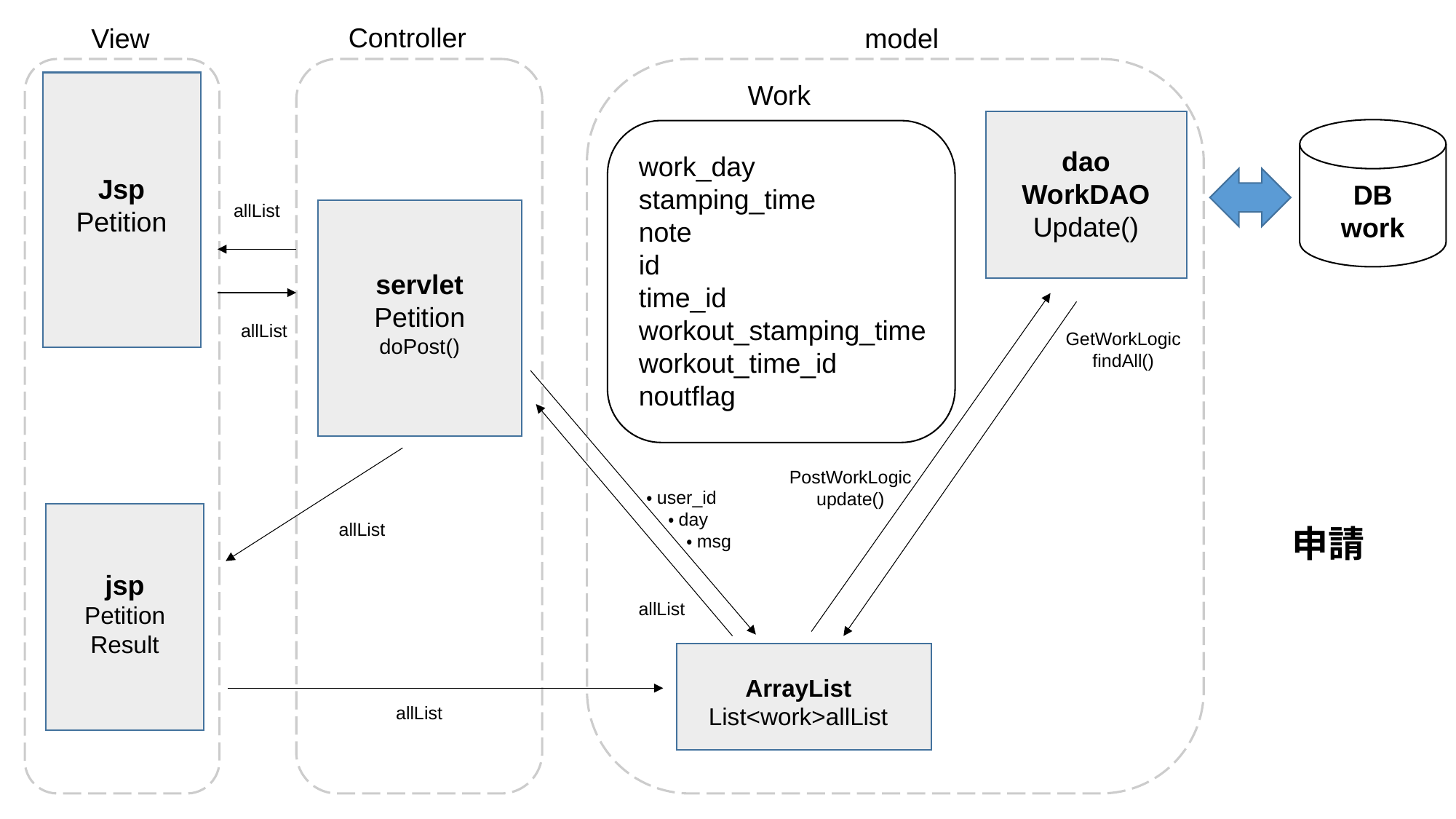

Controller
View
model
Work

Jsp
Petition

dao
WorkDAO
Update()

DB
work

work_day
stamping_time
note
id
time_id
workout_stamping_time
workout_time_id
noutflag

allList

servlet
Petition
doPost()

allList
GetWorkLogic
findAll()

PostWorkLogic
update()
・user_id
　・day
　　　・msg

jsp
Petition
Result
allList
申請
allList

ArrayList
List<work>allList

allList